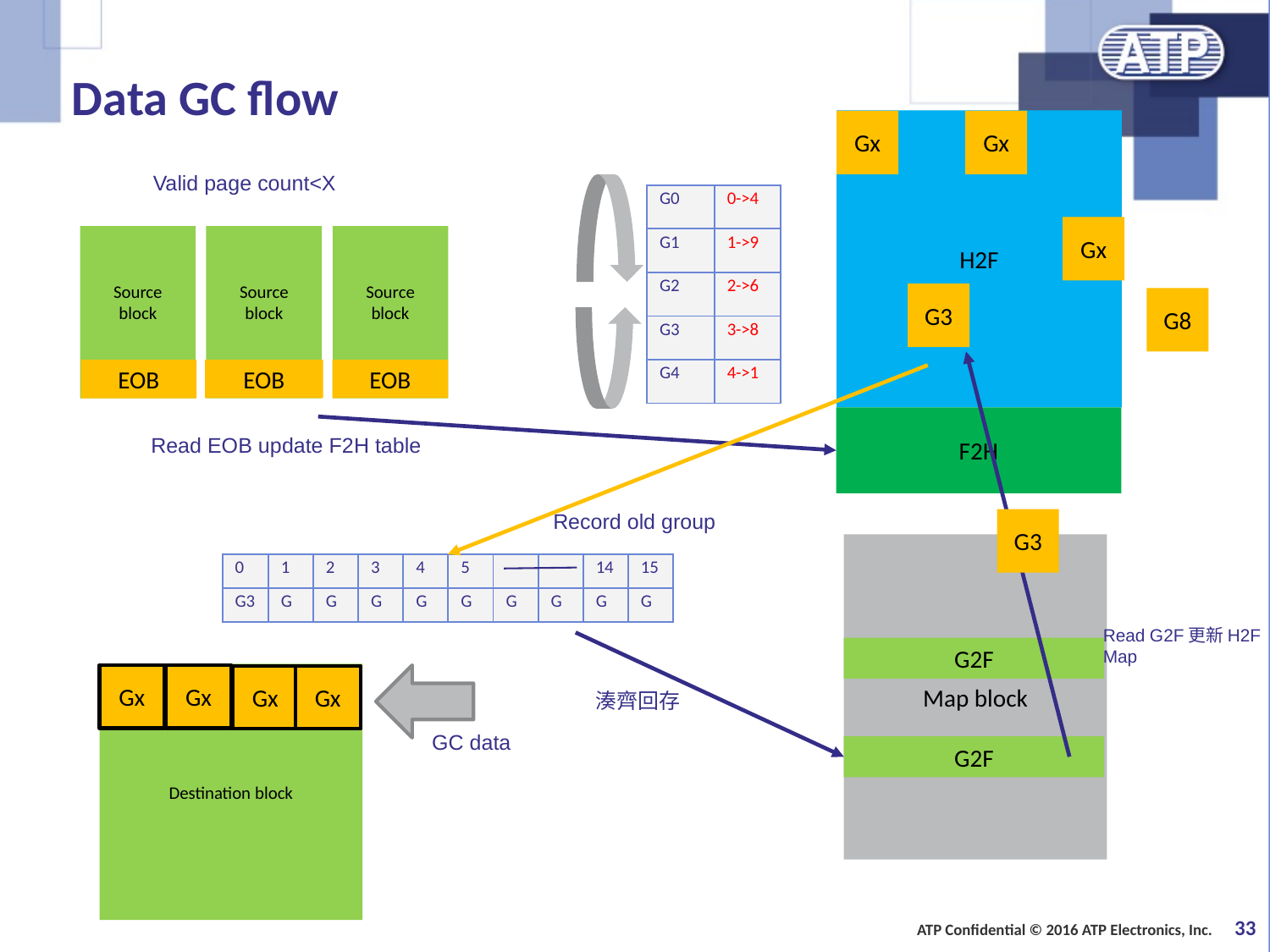

# Data GC flow
H2F
Gx
Gx
Valid page count<X

| G0 | 0->4 |
| --- | --- |
| G1 | 1->9 |
| G2 | 2->6 |
| G3 | 3->8 |
| G4 | 4->1 |
Gx

Source block

Source block

Source block

G3
G8

EOB
EOB
EOB
F2H
Read EOB update F2H table
Record old group
G3
Map block
| 0 | 1 | 2 | 3 | 4 | 5 |  |  | 14 | 15 |
| --- | --- | --- | --- | --- | --- | --- | --- | --- | --- |
| G3 | G | G | G | G | G | G | G | G | G |
Read G2F更新H2F
Map
G2F
Destination block
Gx
Gx

Gx
Gx
湊齊回存
GC data
G2F